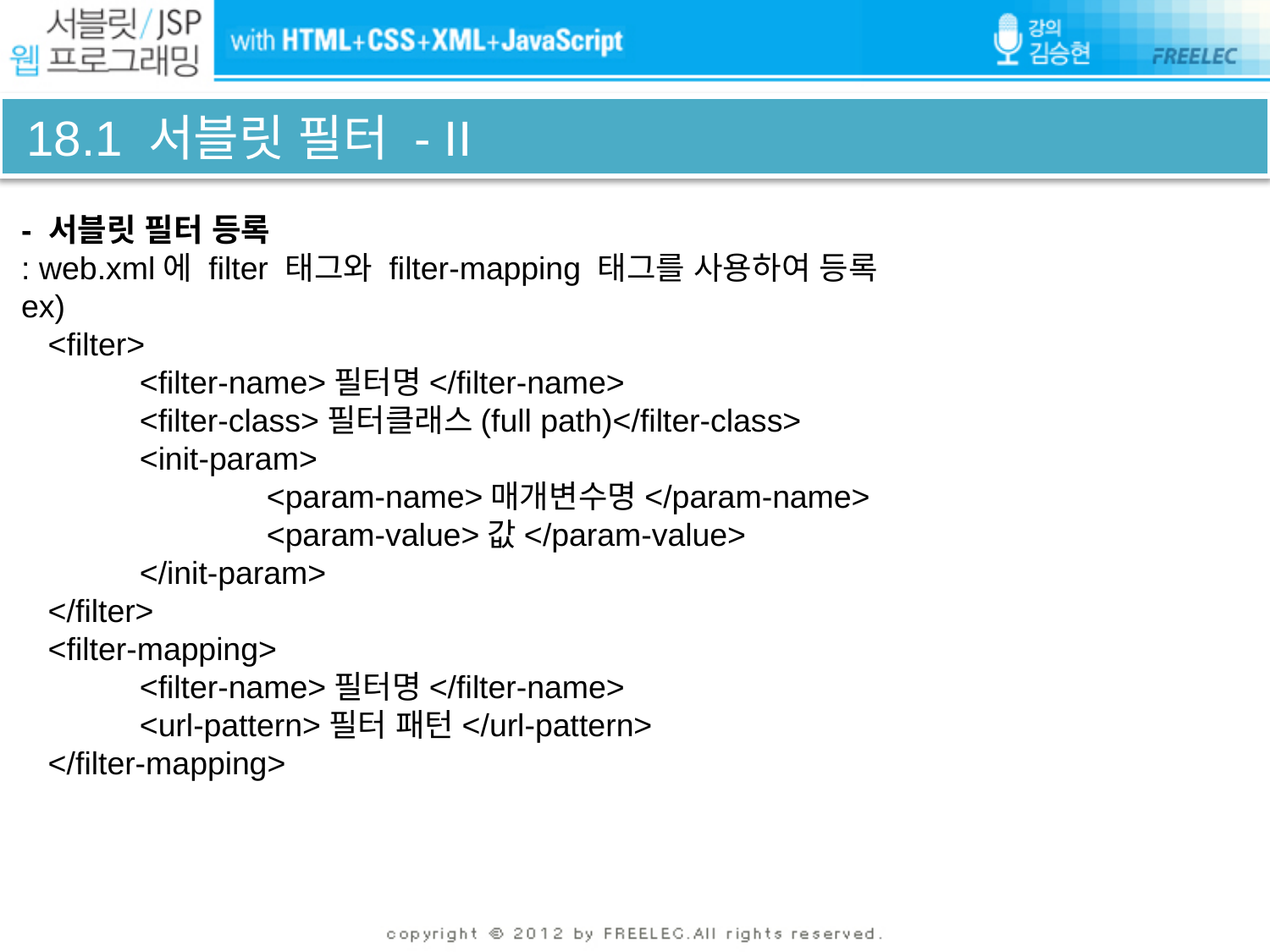

# 18.1 서블릿 필터 - II
 - 서블릿 필터 등록
 : web.xml에 filter 태그와 filter-mapping 태그를 사용하여 등록
 ex)
    <filter>
	<filter-name>필터명</filter-name>
	<filter-class>필터클래스(full path)</filter-class>
	<init-param>
		<param-name>매개변수명</param-name>
		<param-value>값</param-value>
	</init-param>
    </filter>
    <filter-mapping>
	<filter-name>필터명</filter-name>
	<url-pattern>필터 패턴</url-pattern>
    </filter-mapping>